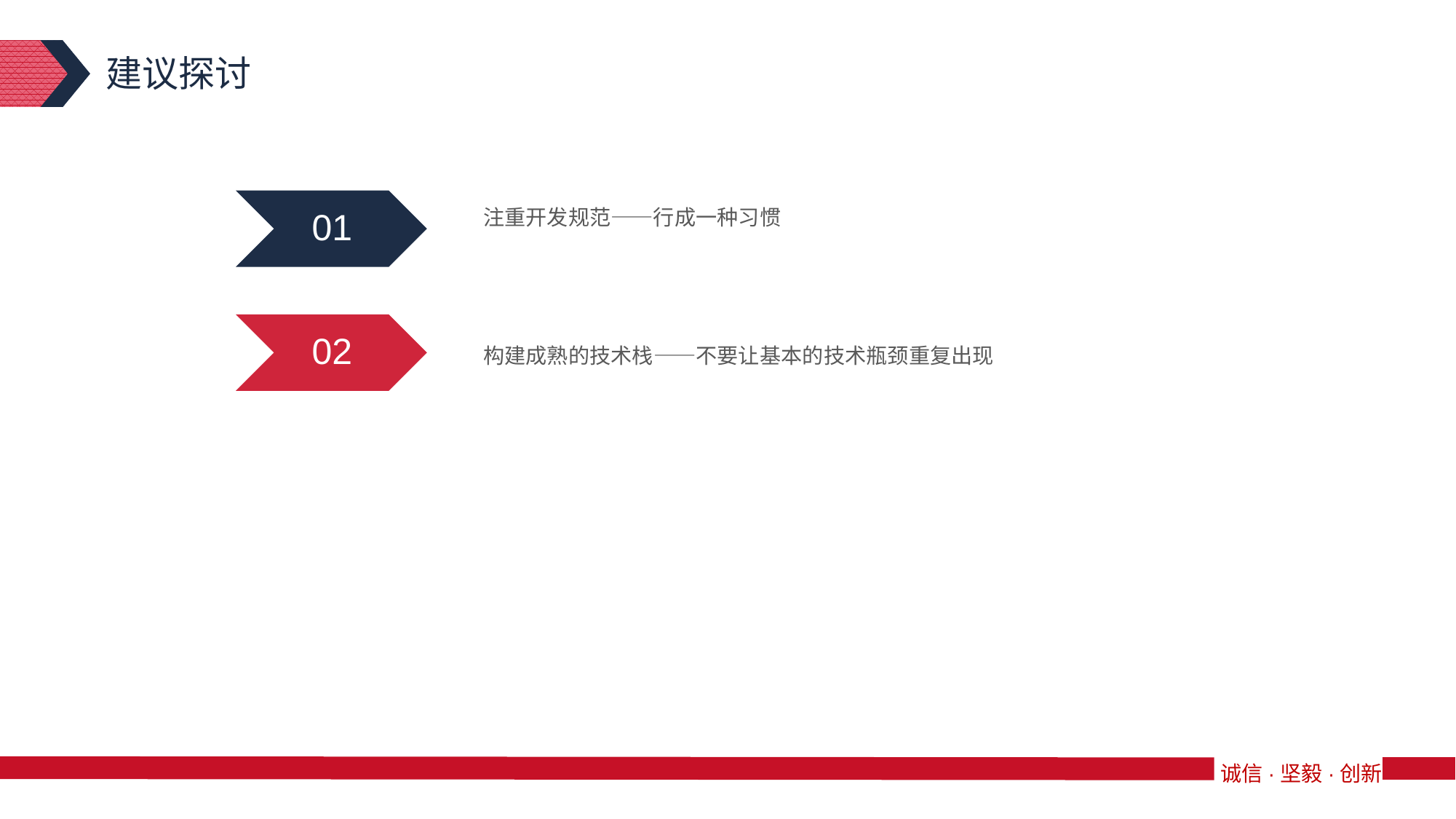

建议探讨
01
注重开发规范——行成一种习惯
02
构建成熟的技术栈——不要让基本的技术瓶颈重复出现
诚信·坚毅·创新